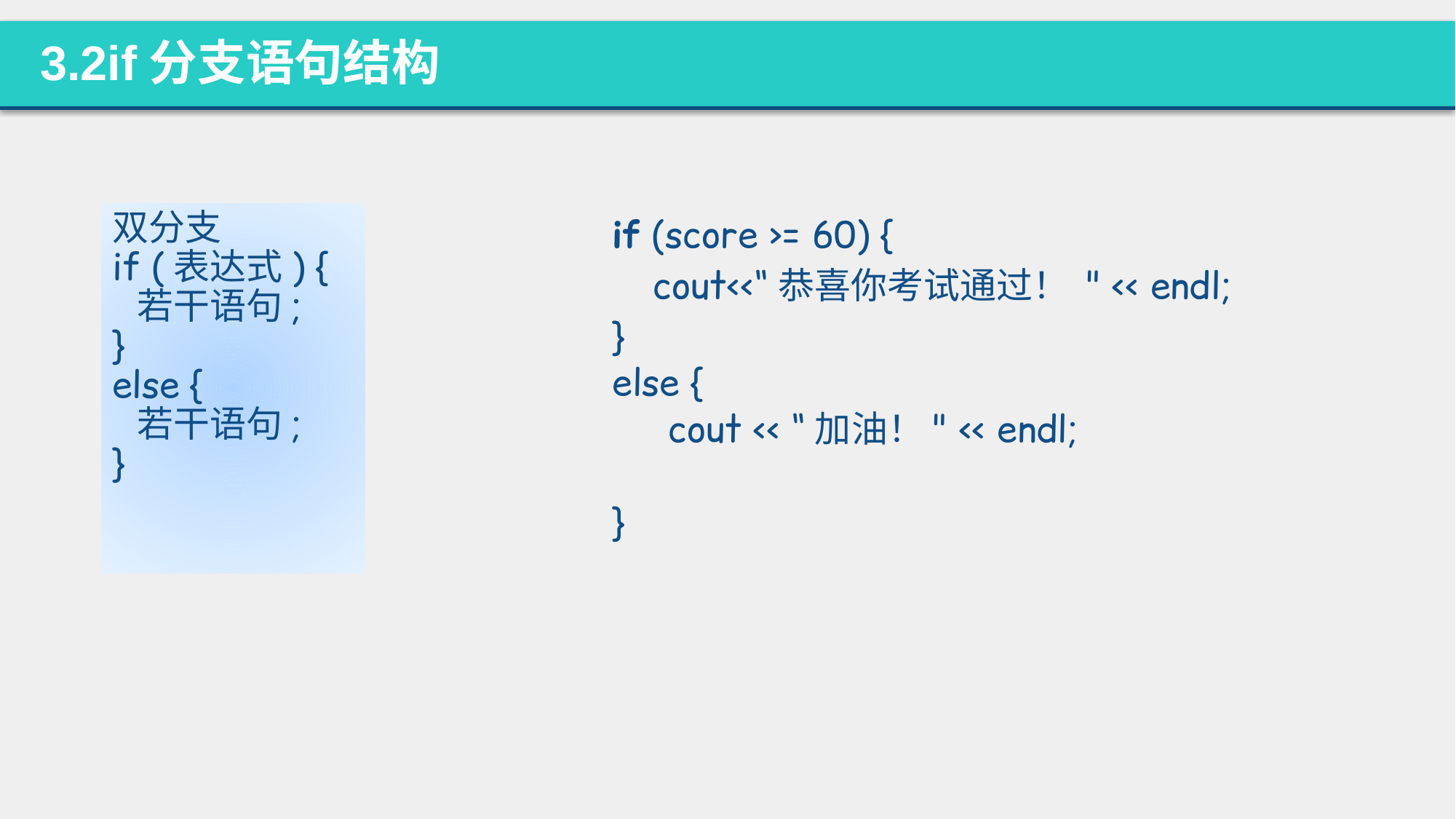

3.2if分支语句结构
双分支
if (表达式) {
  若干语句;
}
else {
  若干语句;
}
if (score >= 60) {
	cout<<“恭喜你考试通过！ " << endl;
}
else {
	cout << “加油！" << endl;

}